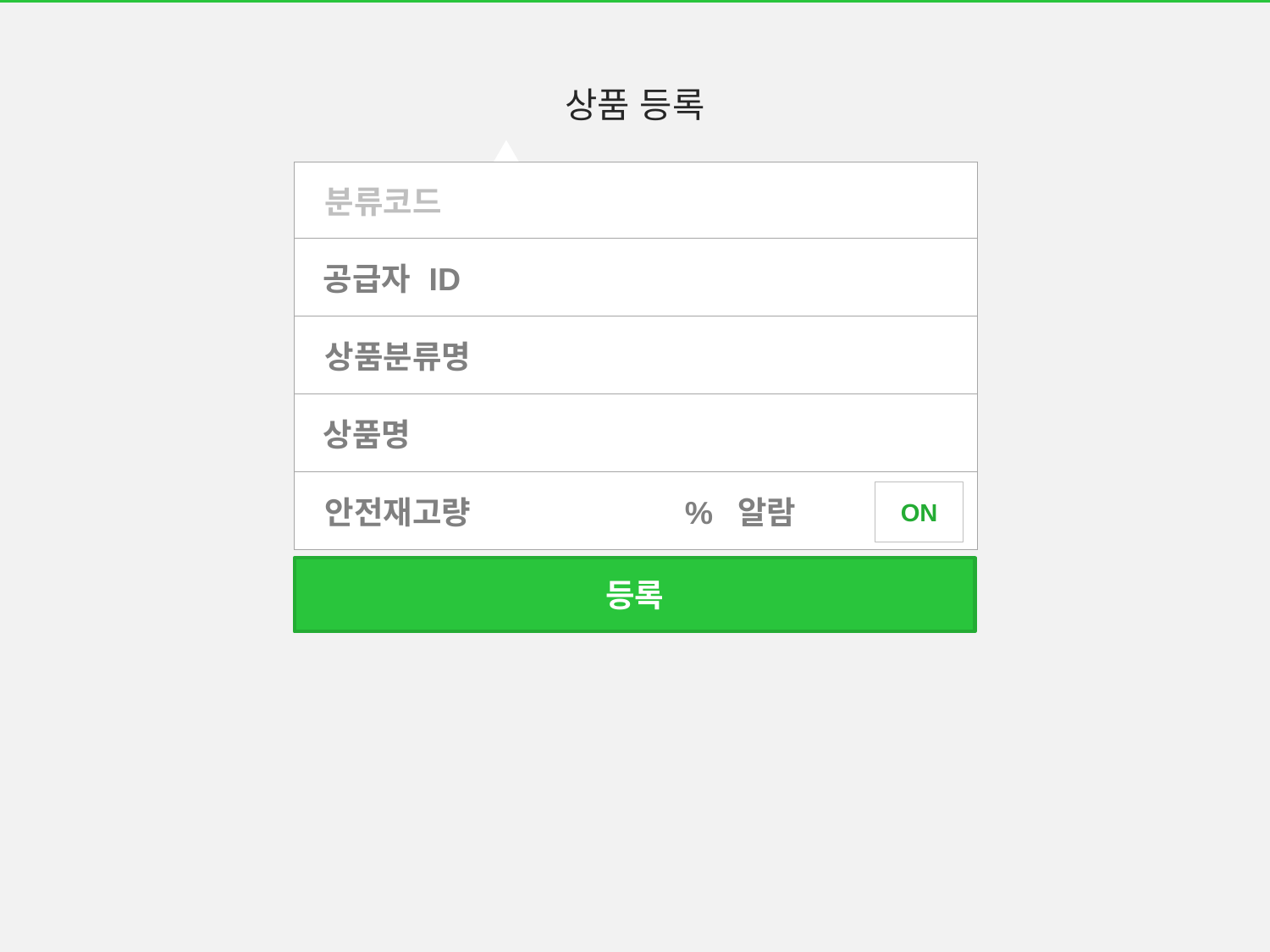

상품 등록

| 분류코드 |
| --- |
| 공급자 ID |
| 상품분류명 |
| 상품명 |
| 안전재고량 % 알람 |
ON
등록